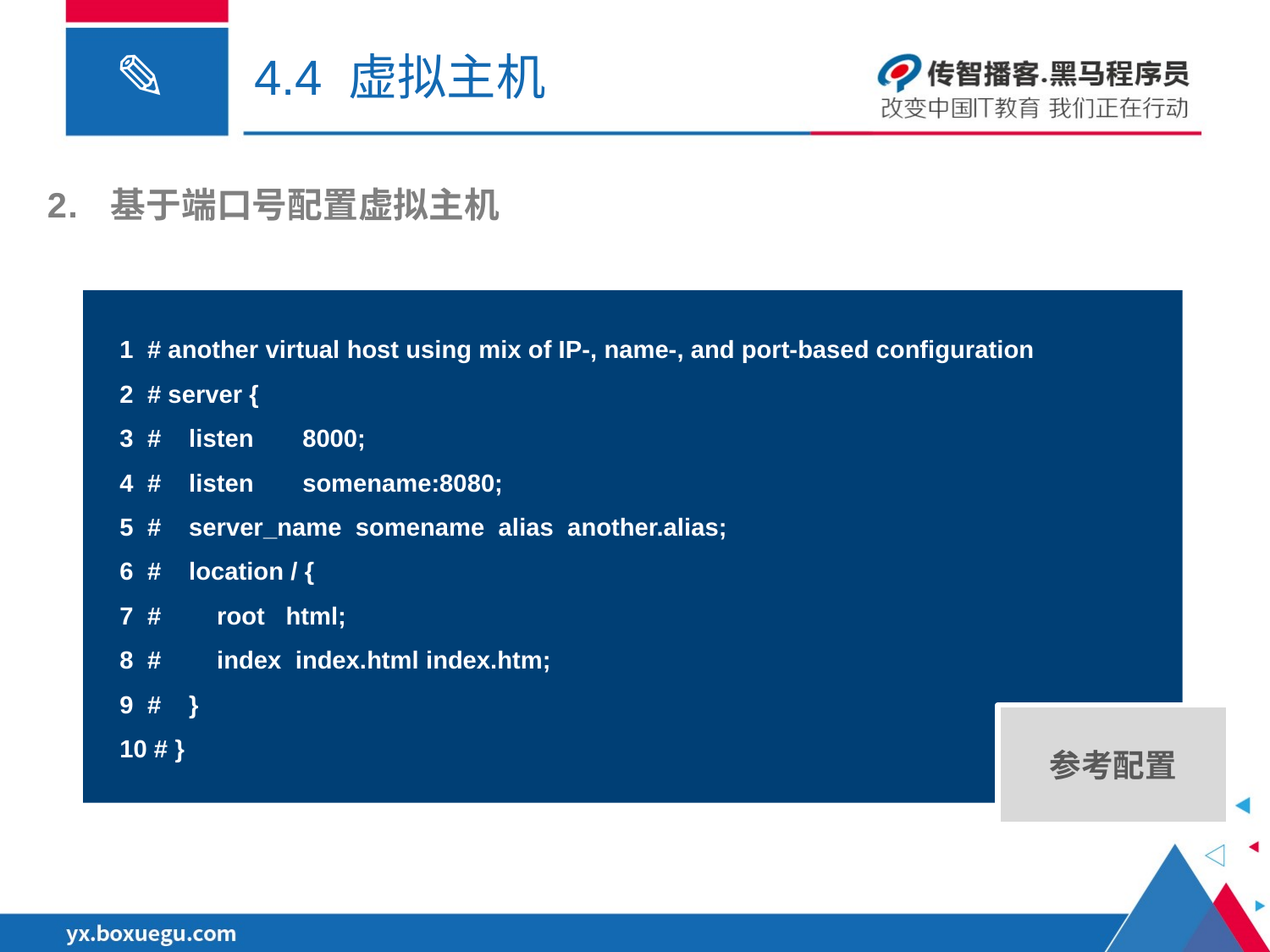

# 4.4 虚拟主机
基于端口号配置虚拟主机

 1  # another virtual host using mix of IP-, name-, and port-based configuration
 2  # server {
 3  #    listen       8000;
 4  #    listen       somename:8080;
 5  #    server_name  somename  alias  another.alias;
 6  #    location / {
 7  #        root   html;
 8  #        index  index.html index.htm;
 9  #    }
 10 # }
参考配置